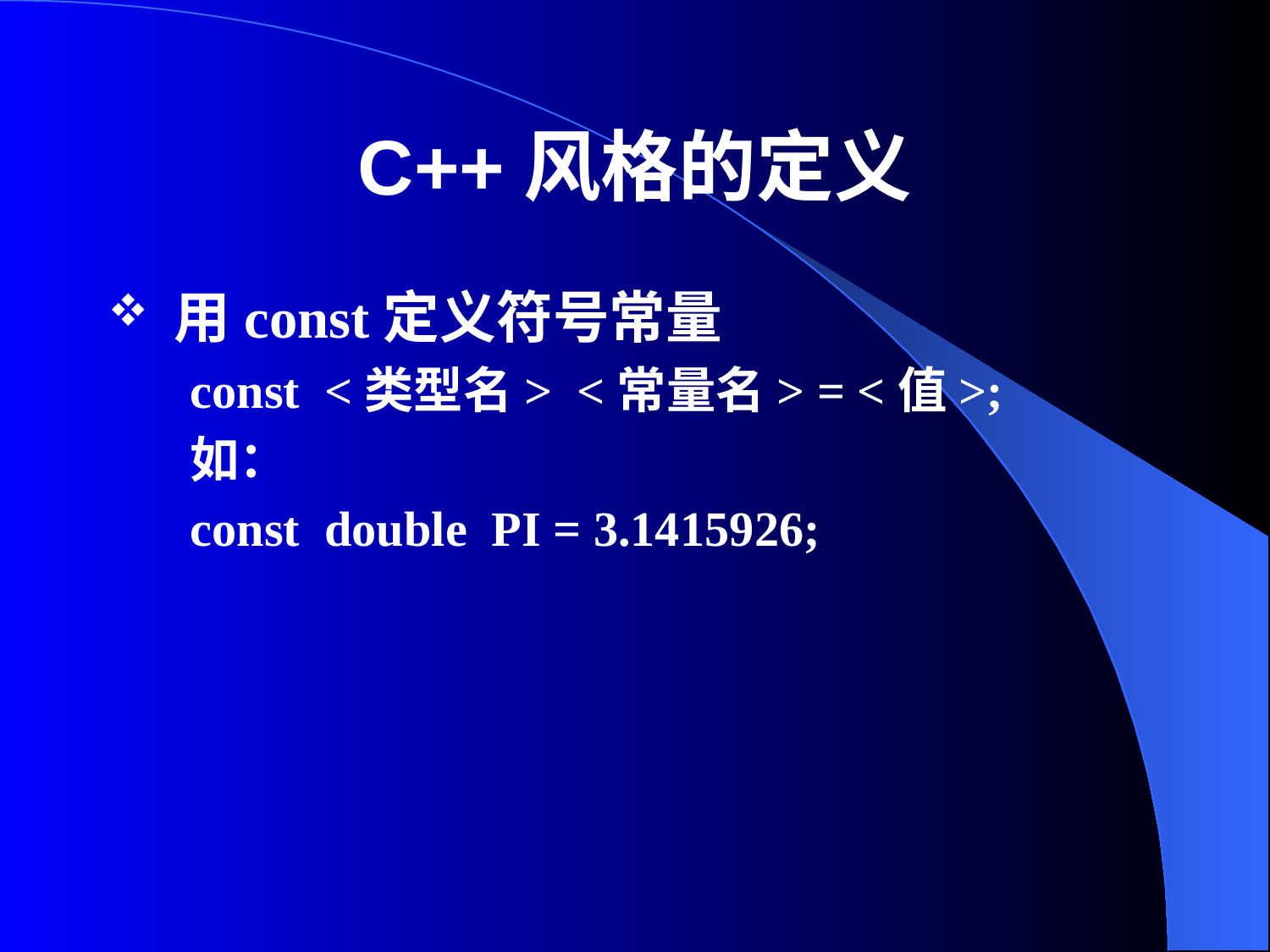

# C++风格的定义
用const定义符号常量
const  <类型名>  <常量名> = <值>;
如：
const  double  PI = 3.1415926;